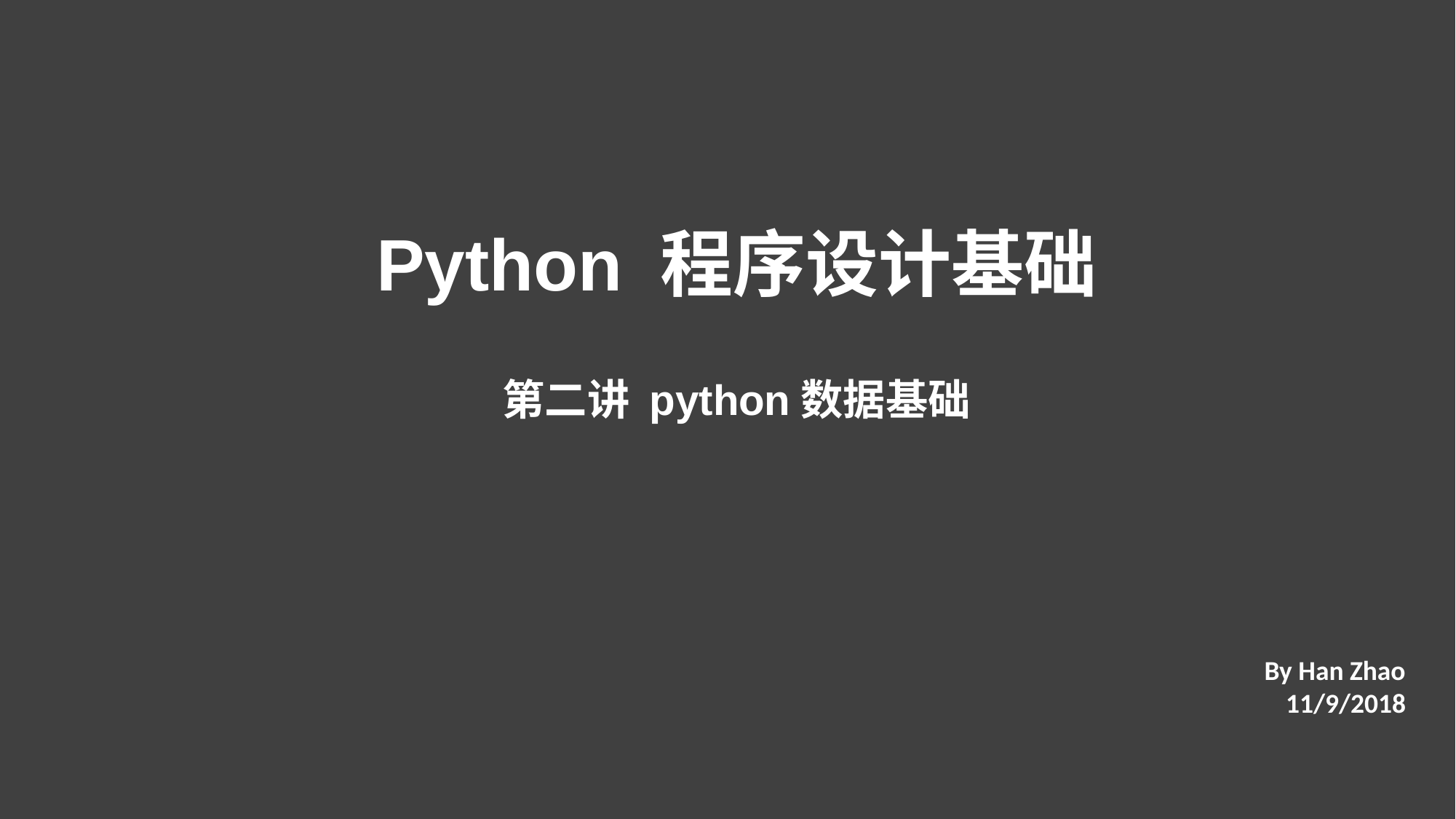

Python 程序设计基础
第二讲 python数据基础
By Han Zhao
11/9/2018